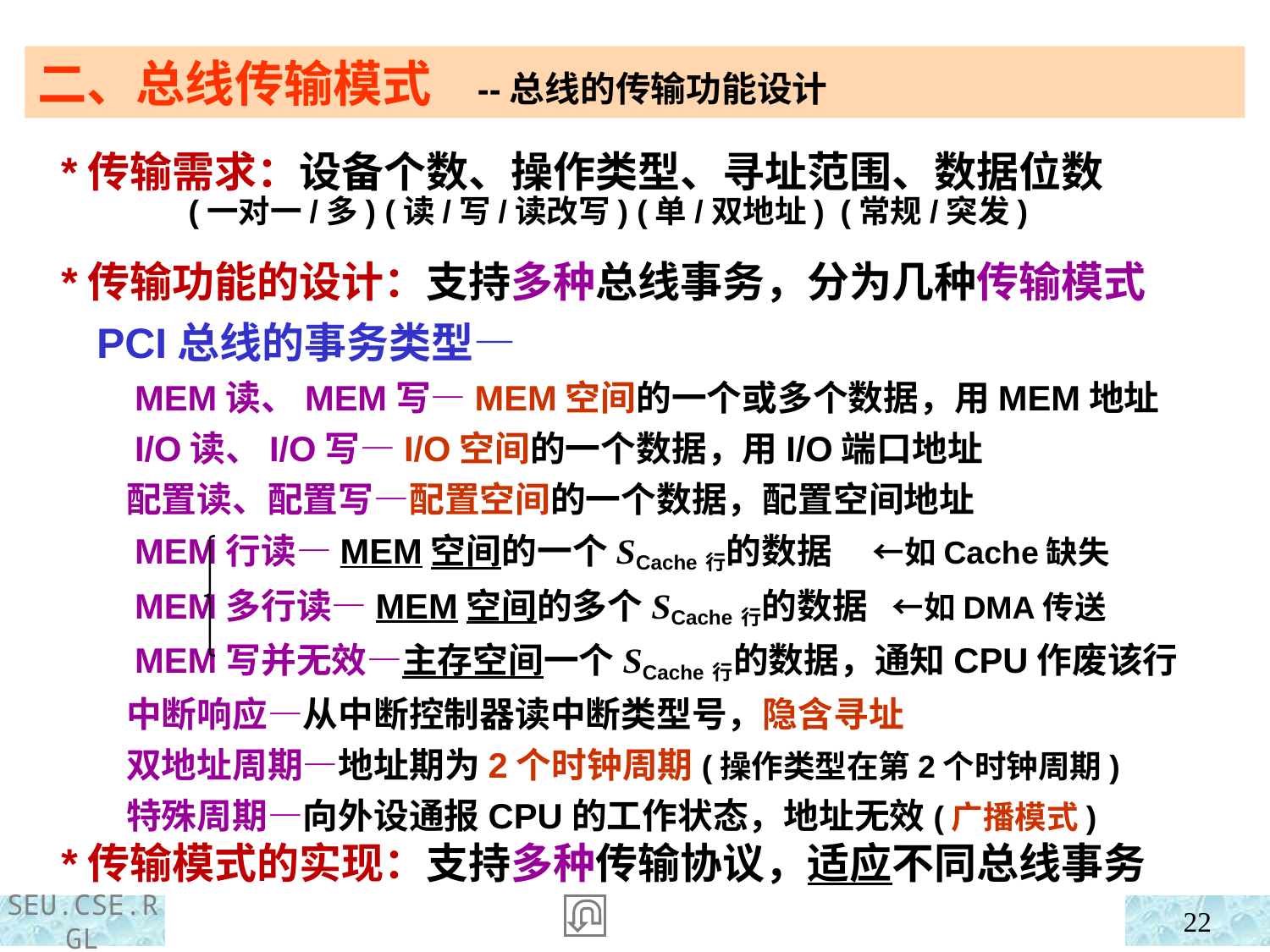

二、总线传输模式   --总线的传输功能设计
  *传输需求：设备个数、操作类型、寻址范围、数据位数
                 (一对一/多) (读/写/读改写) (单/双地址)  (常规/突发)
  *传输功能的设计：支持多种总线事务，分为几种传输模式
     PCI总线的事务类型—
          MEM读、MEM写—MEM空间的一个或多个数据，用MEM地址
          I/O读、I/O写—I/O空间的一个数据，用I/O端口地址
          配置读、配置写—配置空间的一个数据，配置空间地址
          MEM行读—MEM空间的一个SCache行的数据     ←如Cache缺失
          MEM多行读—MEM空间的多个SCache行的数据   ←如DMA传送
          MEM写并无效—主存空间一个SCache行的数据，通知CPU作废该行
          中断响应—从中断控制器读中断类型号，隐含寻址
          双地址周期—地址期为2个时钟周期(操作类型在第2个时钟周期)
          特殊周期—向外设通报CPU的工作状态，地址无效(广播模式)

  *传输模式的实现：支持多种传输协议，适应不同总线事务

22